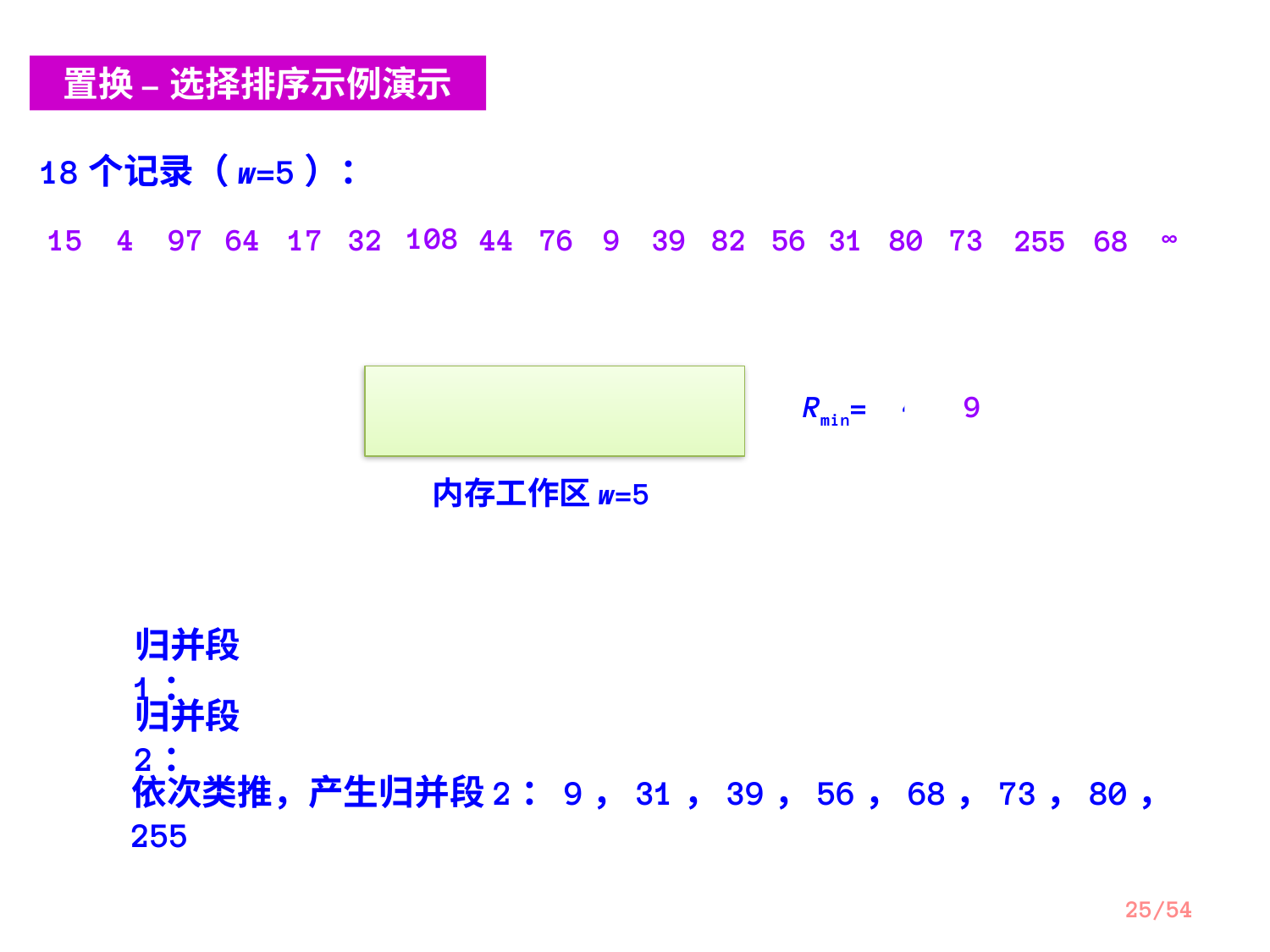

置换-选择排序示例演示
18个记录（w=5）：
∞
108
15
4
64
17
32
44
76
39
82
31
80
97
9
56
73
255
68

Rmin=  4
15
17
82
97
108
9
32
64
76
44
内存工作区w=5
归并段1：
归并段2：
依次类推，产生归并段2：9，31，39，56，68，73，80，255
25/54